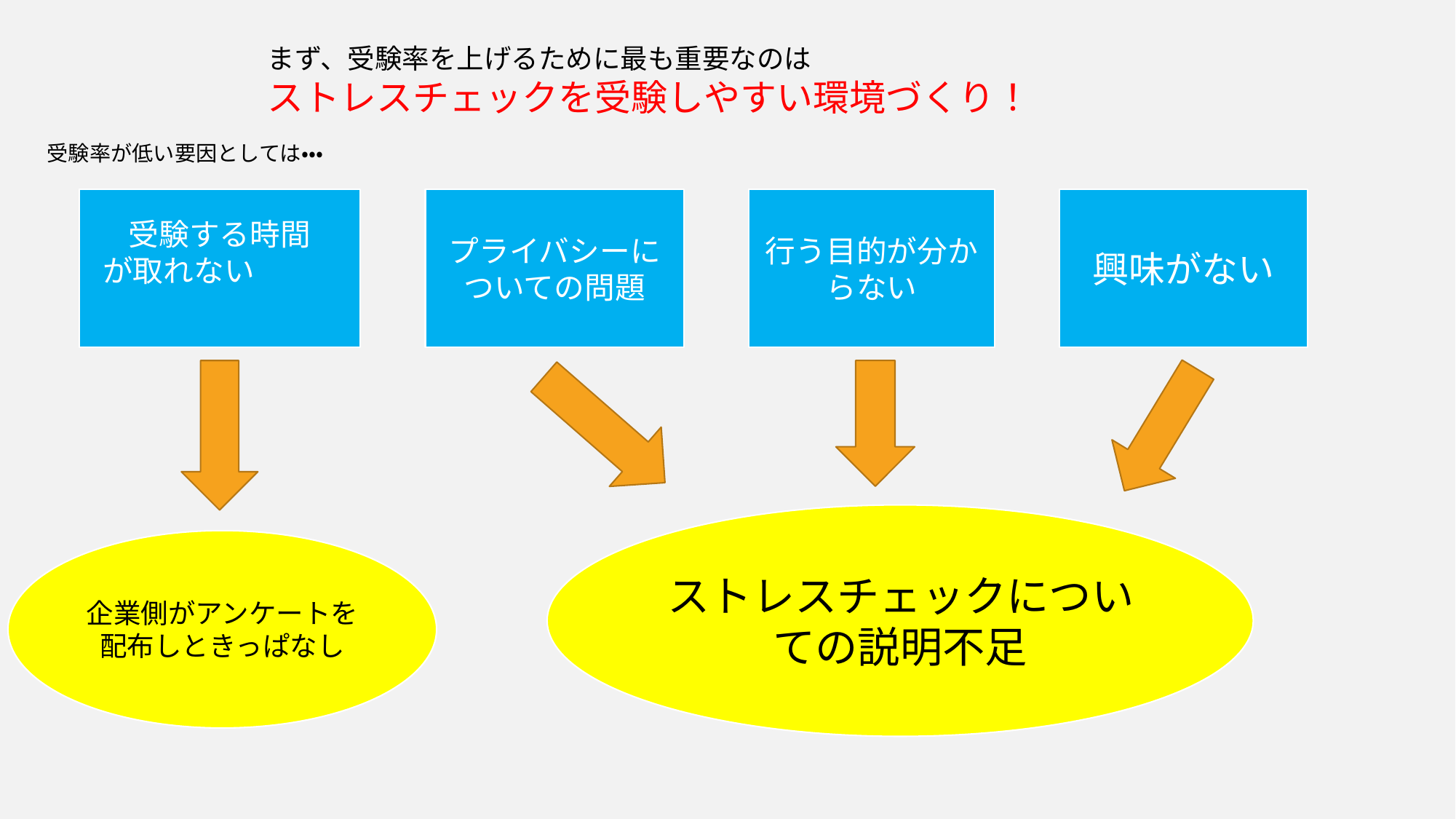

まず、受験率を上げるために最も重要なのは
ストレスチェックを受験しやすい環境づくり！
受験率が低い要因としては・・・
受験する時間
が取れない
プライバシーについての問題
行う目的が分からない
興味がない

ストレスチェックについての説明不足
企業側がアンケートを配布しときっぱなし